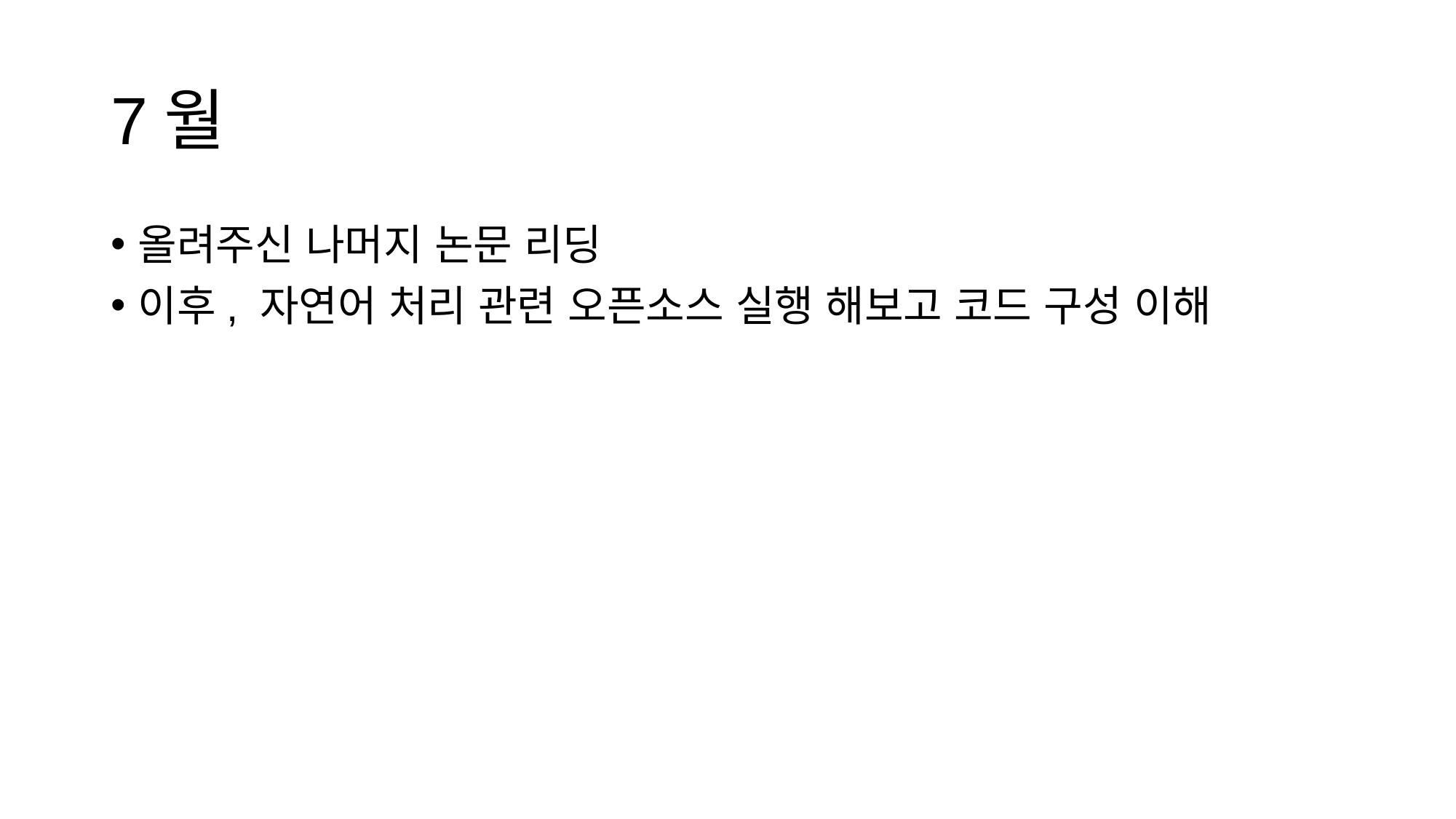

# 7월
올려주신 나머지 논문 리딩
이후, 자연어 처리 관련 오픈소스 실행 해보고 코드 구성 이해